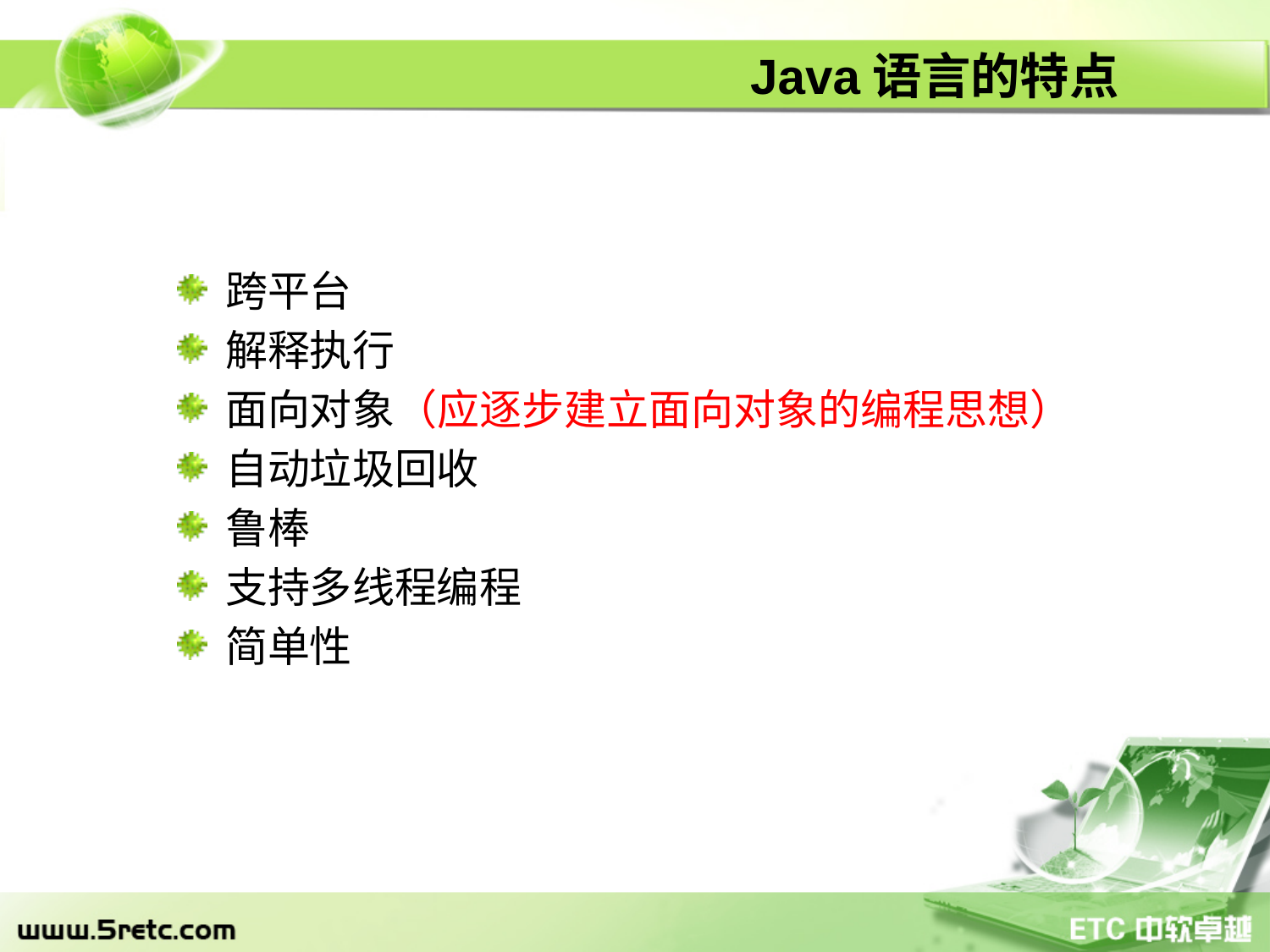

# Java语言的特点
跨平台
解释执行
面向对象（应逐步建立面向对象的编程思想）
自动垃圾回收
鲁棒
支持多线程编程
简单性